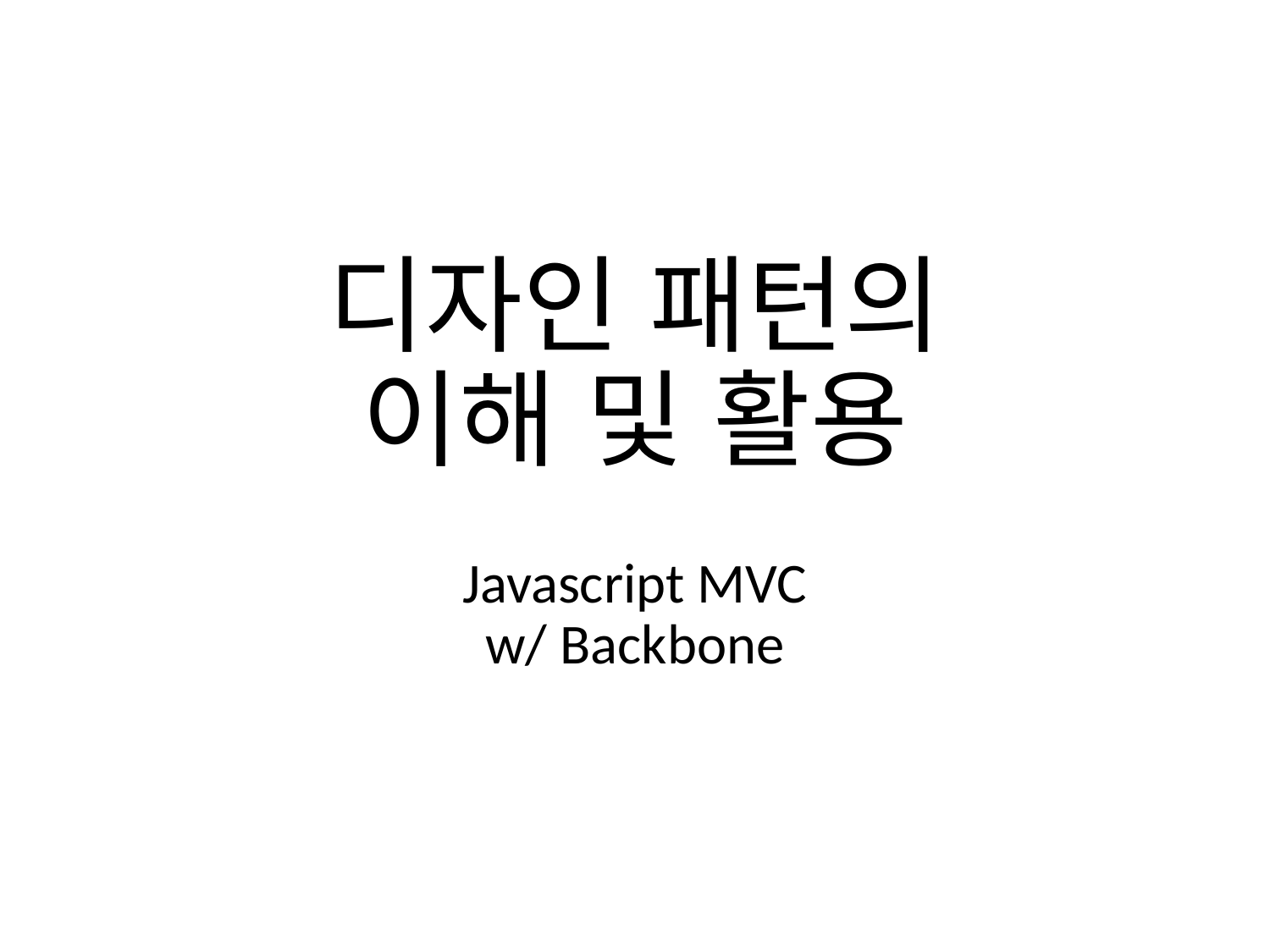

# 디자인 패턴의 이해 및 활용
Javascript MVC
w/ Backbone